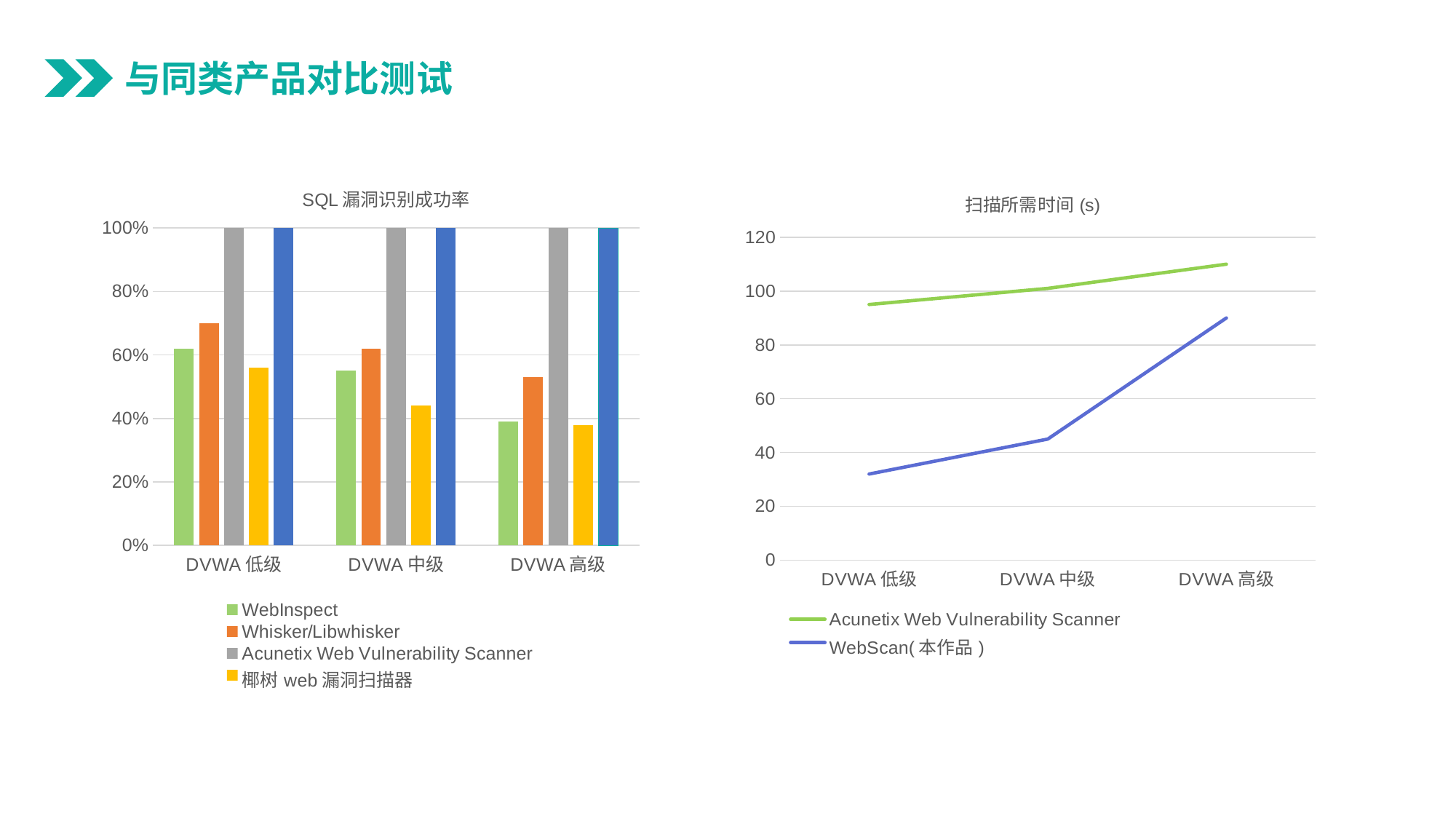

与同类产品对比测试

### Chart: SQL漏洞识别成功率

| Category | WebInspect | Whisker/Libwhisker | Acunetix Web Vulnerability Scanner | 椰树web漏洞扫描器 | WebScan(本作品) |
|---|---|---|---|---|---|
| DVWA低级 | 0.62 | 0.7 | 1.0 | 0.56 | 1.0 |
| DVWA中级 | 0.55 | 0.62 | 1.0 | 0.44 | 1.0 |
| DVWA高级 | 0.39 | 0.53 | 1.0 | 0.38 | 1.0 |

### Chart: 扫描所需时间(s)

| Category | Acunetix Web Vulnerability Scanner | WebScan(本作品)
 |
|---|---|---|
| DVWA低级 | 95.0 | 32.0 |
| DVWA中级 | 101.0 | 45.0 |
| DVWA高级 | 110.0 | 90.0 |